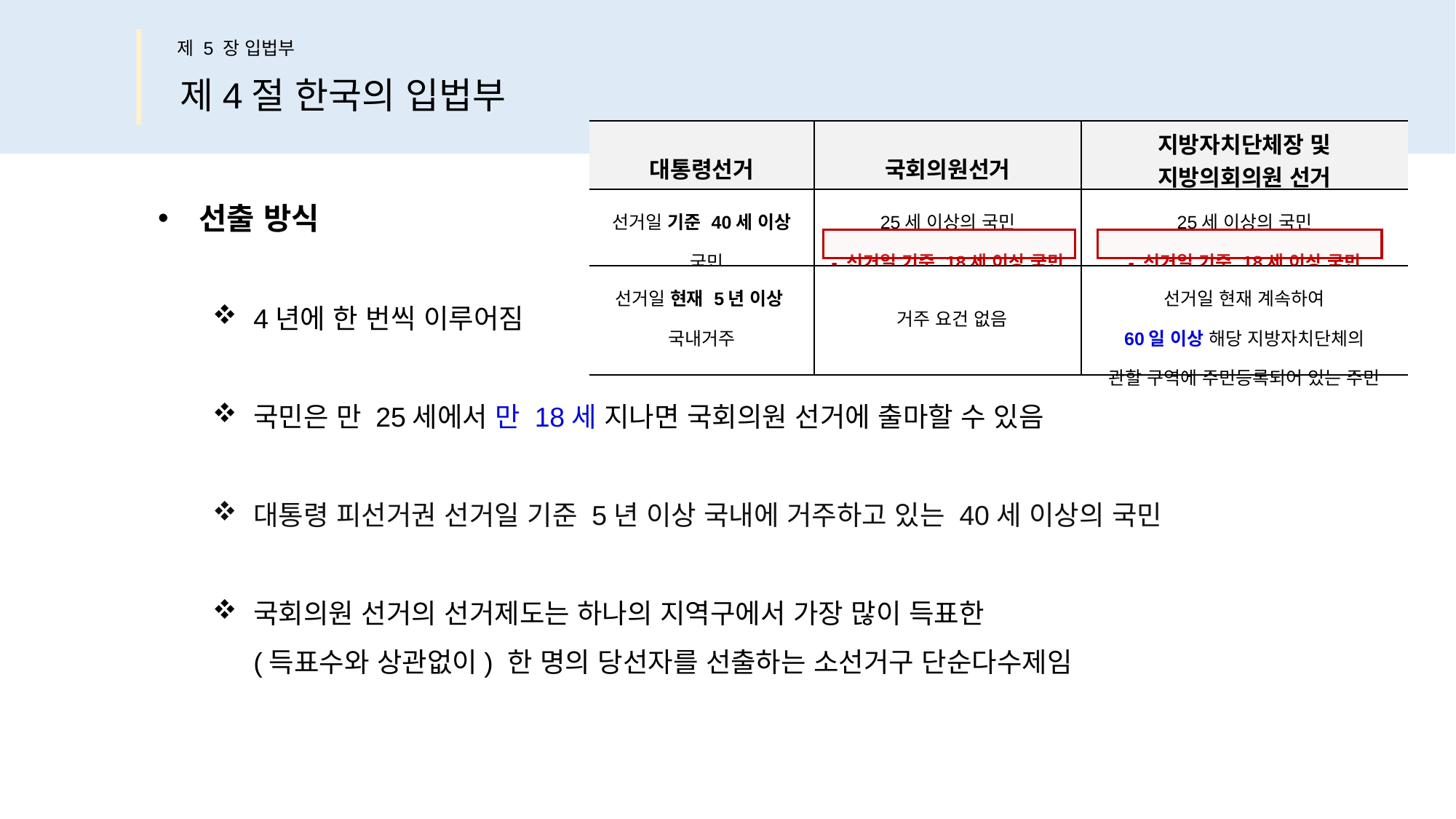

제 5 장 입법부
제4절 한국의 입법부
| 대통령선거 | 국회의원선거 | 지방자치단체장 및 지방의회의원 선거 |
| --- | --- | --- |
| 선거일 기준 40세 이상 국민 | 25세 이상의 국민 - 선거일 기준 18세 이상 국민 | 25세 이상의 국민 - 선거일 기준 18세 이상 국민 |
| 선거일 현재 5년 이상 국내거주 | 거주 요건 없음 | 선거일 현재 계속하여 60일 이상 해당 지방자치단체의 관할 구역에 주민등록되어 있는 주민 |
선출 방식

4년에 한 번씩 이루어짐

국민은 만 25세에서 만 18세 지나면 국회의원 선거에 출마할 수 있음

대통령 피선거권 선거일 기준 5년 이상 국내에 거주하고 있는 40세 이상의 국민

국회의원 선거의 선거제도는 하나의 지역구에서 가장 많이 득표한
(득표수와 상관없이) 한 명의 당선자를 선출하는 소선거구 단순다수제임